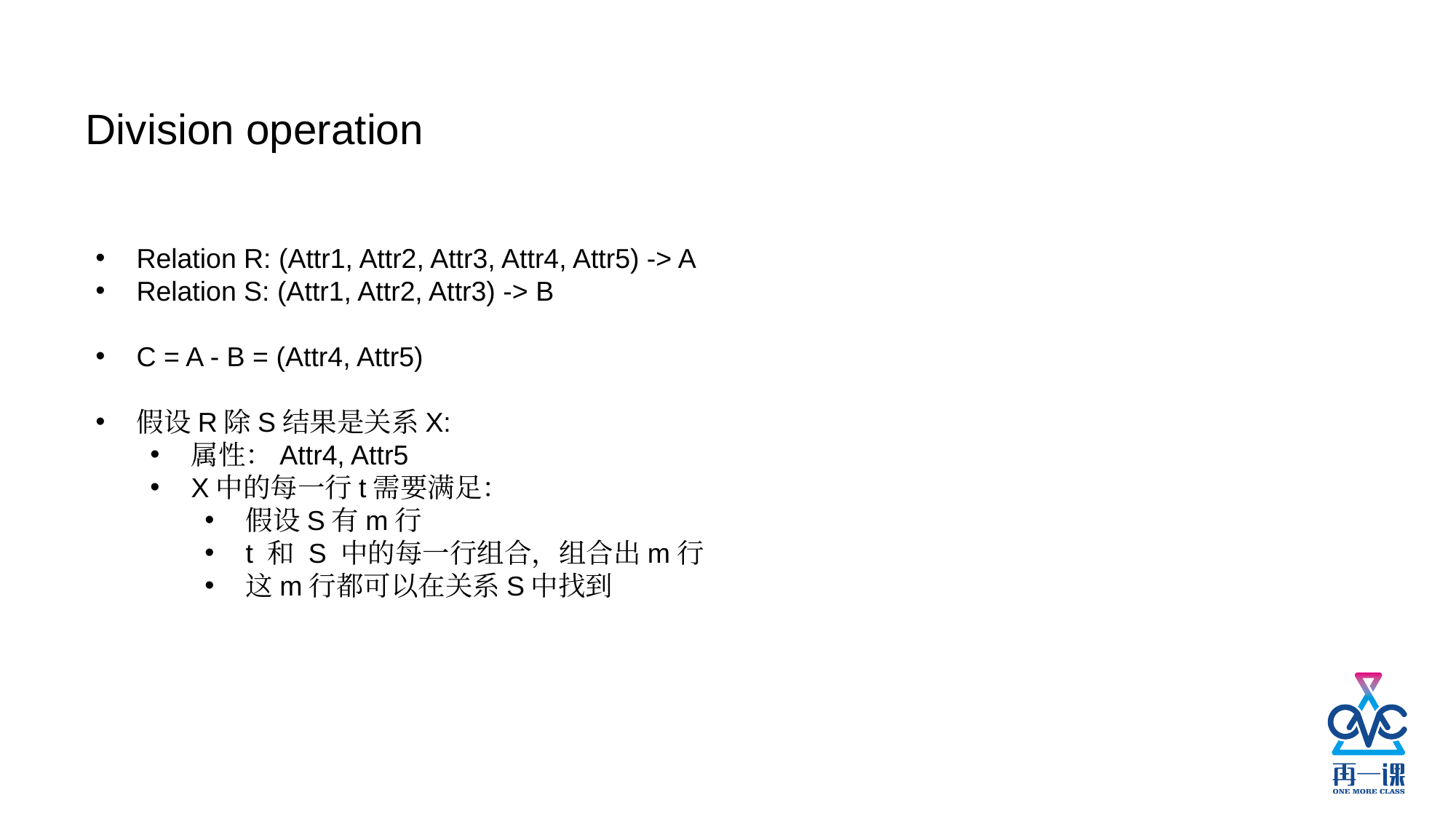

Division operation
Relation R: (Attr1, Attr2, Attr3, Attr4, Attr5) -> A
Relation S: (Attr1, Attr2, Attr3) -> B

C = A - B = (Attr4, Attr5)

假设R除S结果是关系X:
属性：Attr4, Attr5
X中的每一行t需要满足：
假设S有m行
t 和 S 中的每一行组合，组合出m行
这m行都可以在关系S中找到